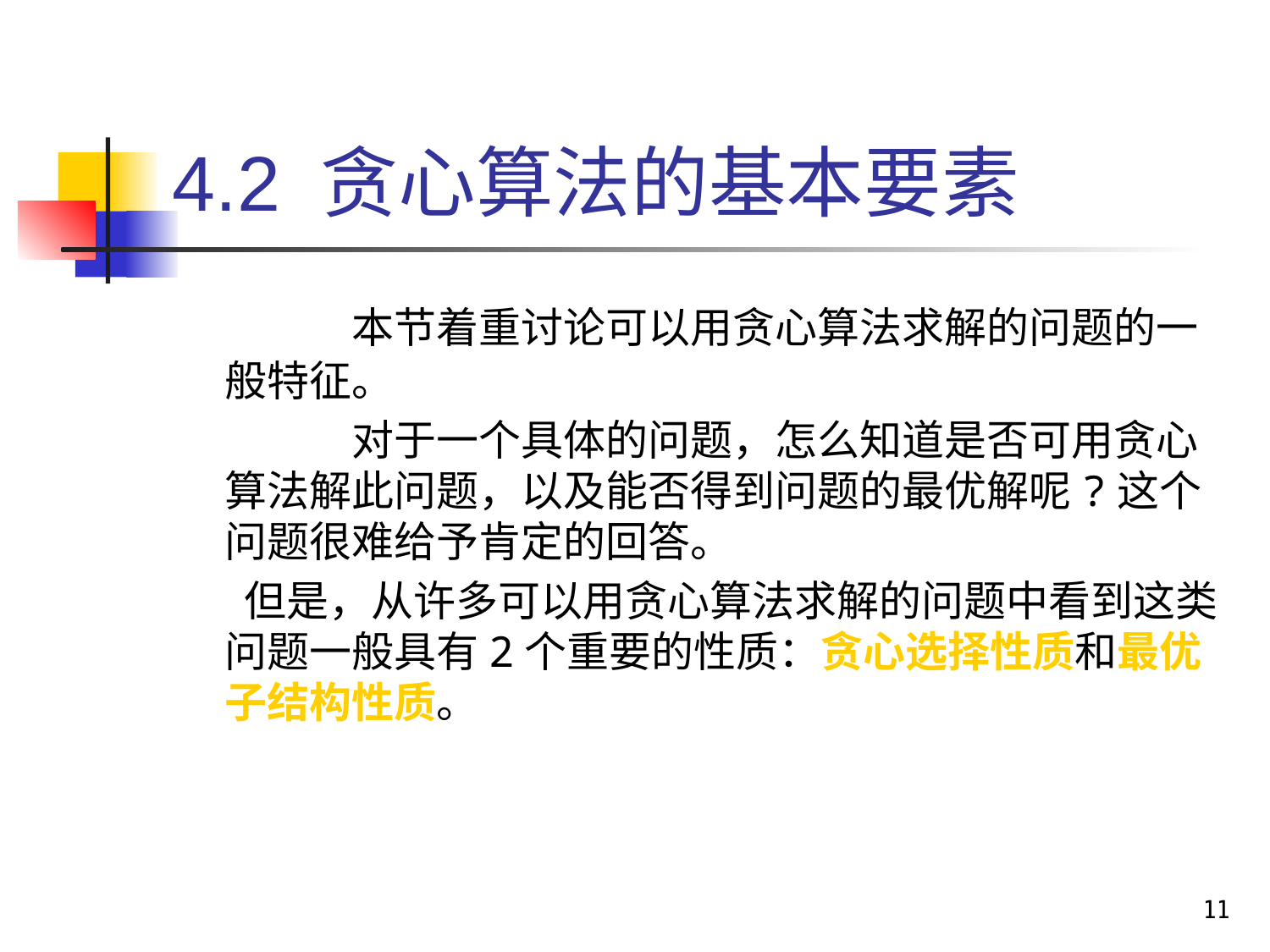

# 4.2 贪心算法的基本要素
    	本节着重讨论可以用贪心算法求解的问题的一般特征。
  	 	对于一个具体的问题，怎么知道是否可用贪心算法解此问题，以及能否得到问题的最优解呢?这个问题很难给予肯定的回答。
      但是，从许多可以用贪心算法求解的问题中看到这类问题一般具有2个重要的性质：贪心选择性质和最优子结构性质。
11